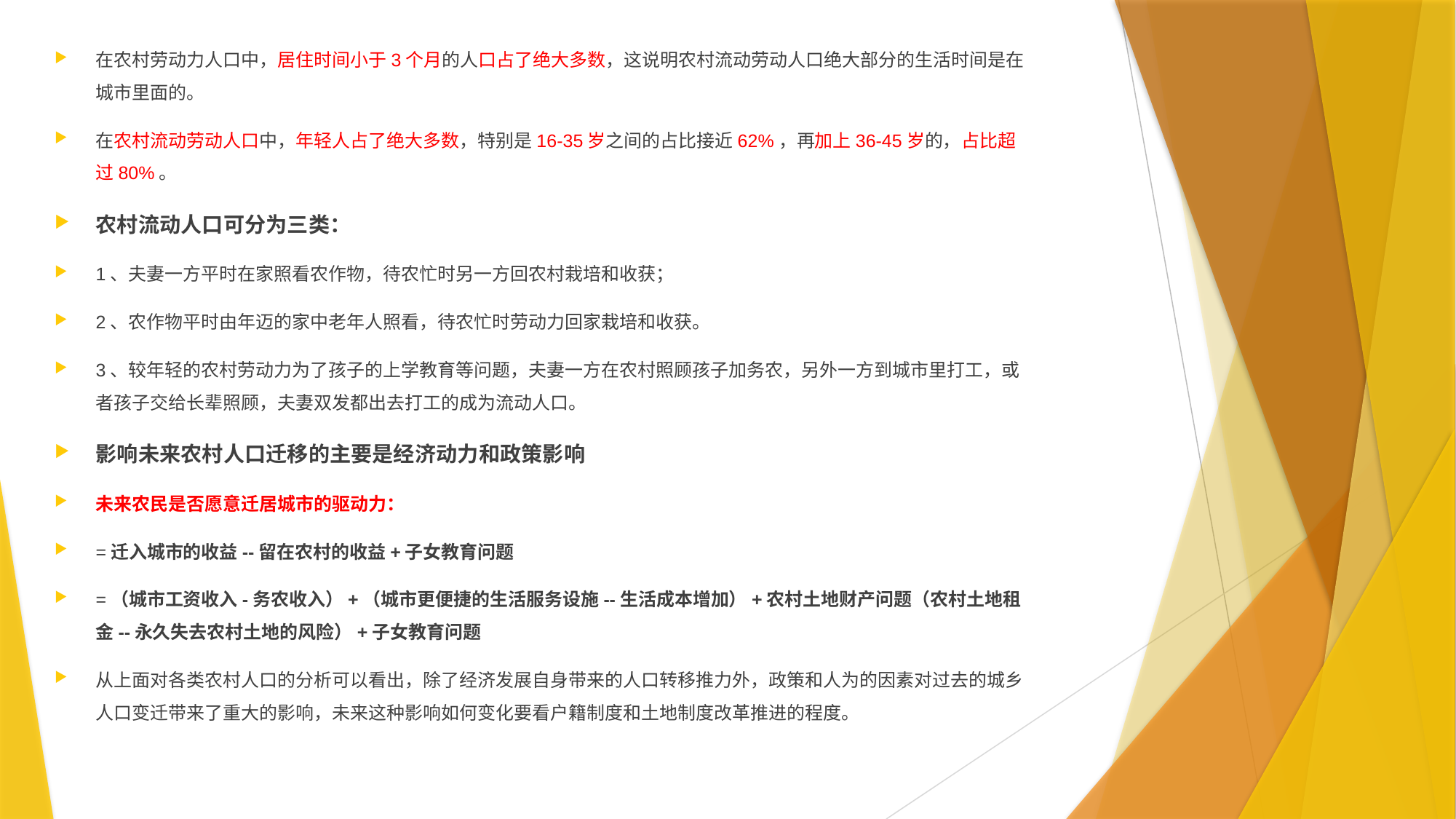

在农村劳动力人口中，居住时间小于3个月的人口占了绝大多数，这说明农村流动劳动人口绝大部分的生活时间是在城市里面的。
在农村流动劳动人口中，年轻人占了绝大多数，特别是16-35岁之间的占比接近62%，再加上36-45岁的，占比超过80%。
农村流动人口可分为三类：
1、夫妻一方平时在家照看农作物，待农忙时另一方回农村栽培和收获；
2、农作物平时由年迈的家中老年人照看，待农忙时劳动力回家栽培和收获。
3、较年轻的农村劳动力为了孩子的上学教育等问题，夫妻一方在农村照顾孩子加务农，另外一方到城市里打工，或者孩子交给长辈照顾，夫妻双发都出去打工的成为流动人口。
影响未来农村人口迁移的主要是经济动力和政策影响
未来农民是否愿意迁居城市的驱动力：
=迁入城市的收益--留在农村的收益+子女教育问题
=（城市工资收入-务农收入）+（城市更便捷的生活服务设施--生活成本增加）+农村土地财产问题（农村土地租金--永久失去农村土地的风险）+子女教育问题
从上面对各类农村人口的分析可以看出，除了经济发展自身带来的人口转移推力外，政策和人为的因素对过去的城乡人口变迁带来了重大的影响，未来这种影响如何变化要看户籍制度和土地制度改革推进的程度。